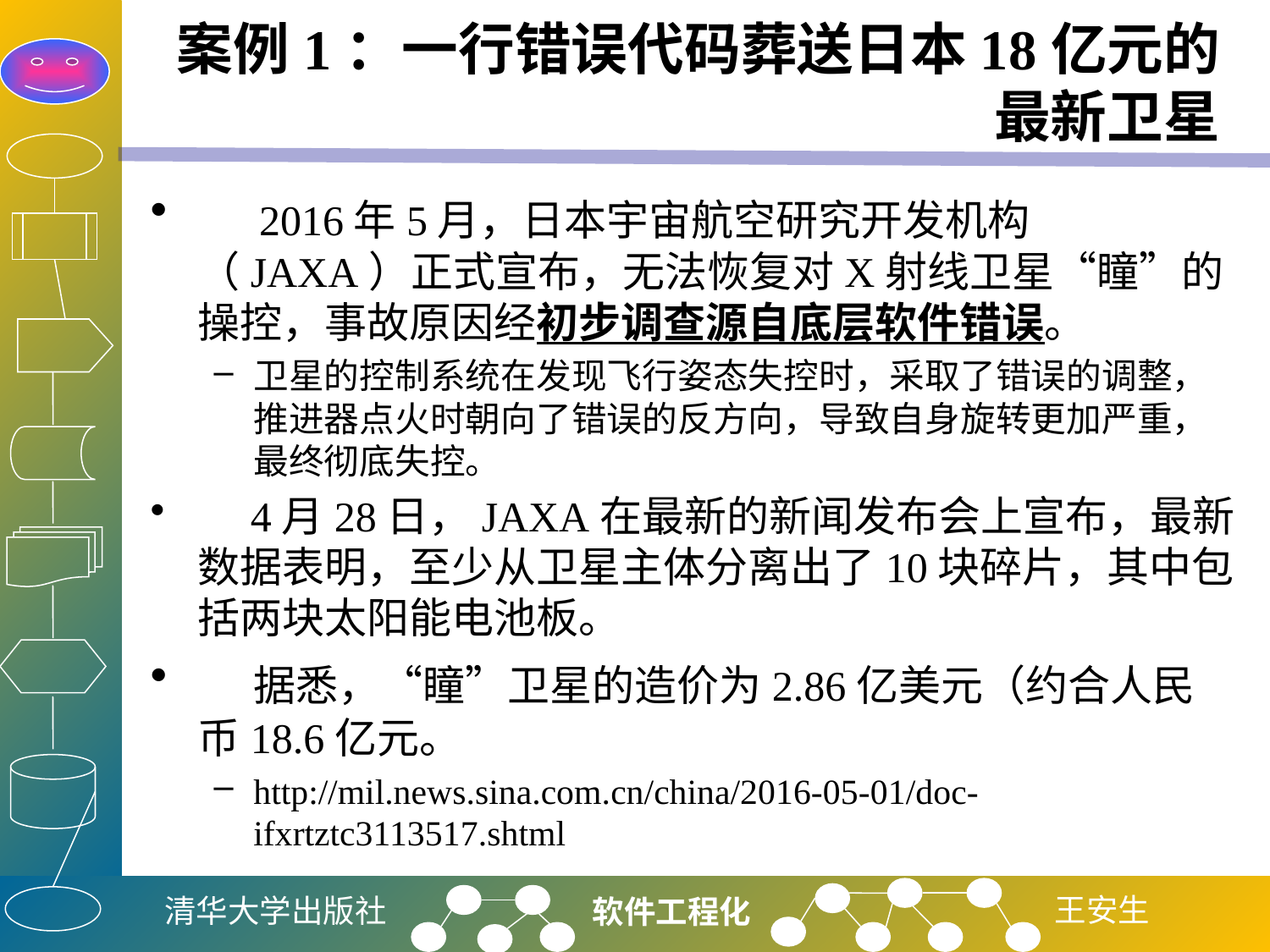

# 案例1：一行错误代码葬送日本18亿元的最新卫星
　2016年5月，日本宇宙航空研究开发机构（JAXA）正式宣布，无法恢复对X射线卫星“瞳”的操控，事故原因经初步调查源自底层软件错误。
卫星的控制系统在发现飞行姿态失控时，采取了错误的调整，推进器点火时朝向了错误的反方向，导致自身旋转更加严重，最终彻底失控。
　4月28日，JAXA在最新的新闻发布会上宣布，最新数据表明，至少从卫星主体分离出了10块碎片，其中包括两块太阳能电池板。
    据悉，“瞳”卫星的造价为2.86亿美元（约合人民币18.6亿元。
http://mil.news.sina.com.cn/china/2016-05-01/doc-ifxrtztc3113517.shtml